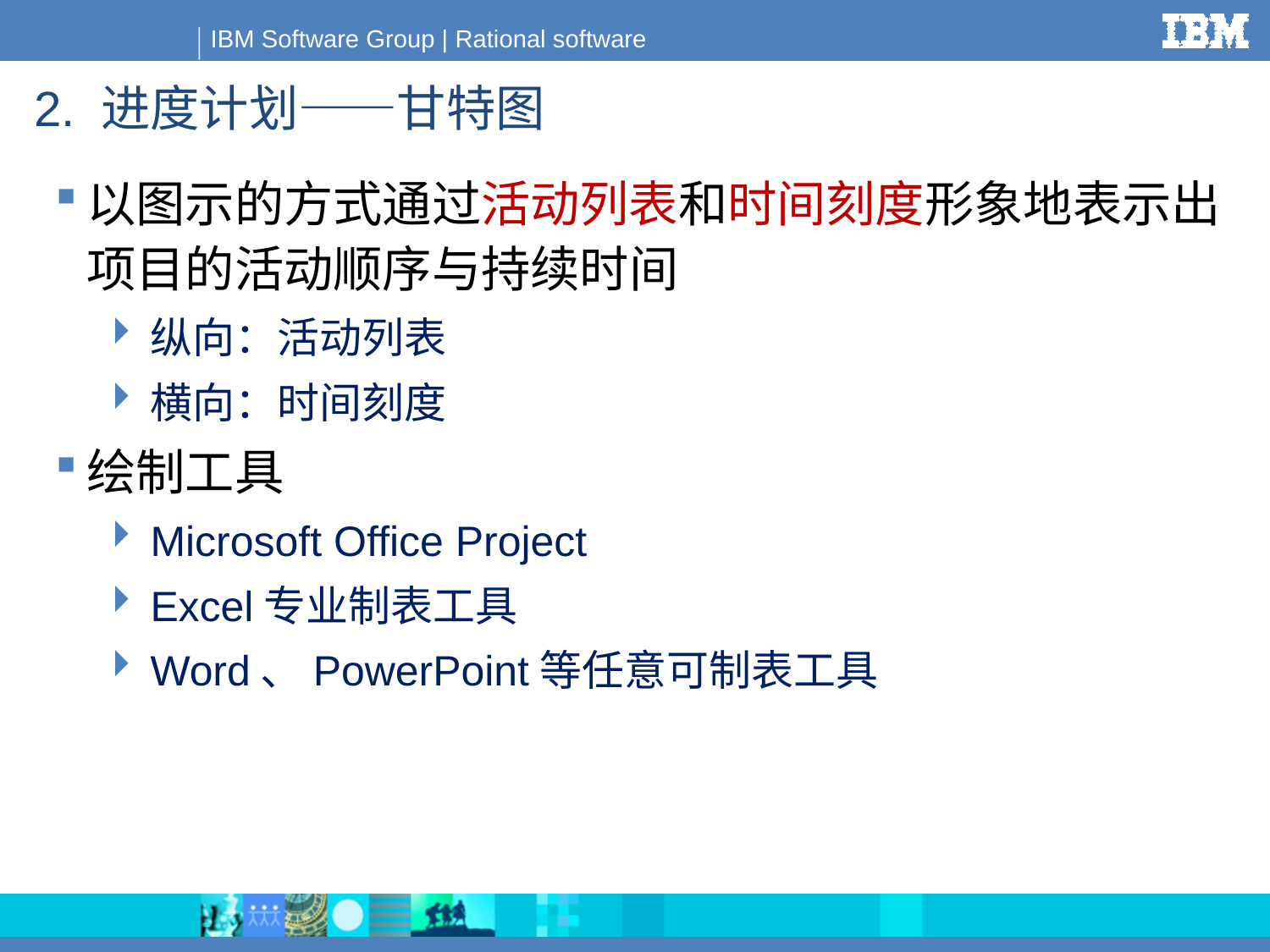

# 2. 进度计划——甘特图
以图示的方式通过活动列表和时间刻度形象地表示出项目的活动顺序与持续时间
纵向：活动列表
横向：时间刻度
绘制工具
Microsoft Office Project
Excel专业制表工具
Word、PowerPoint等任意可制表工具